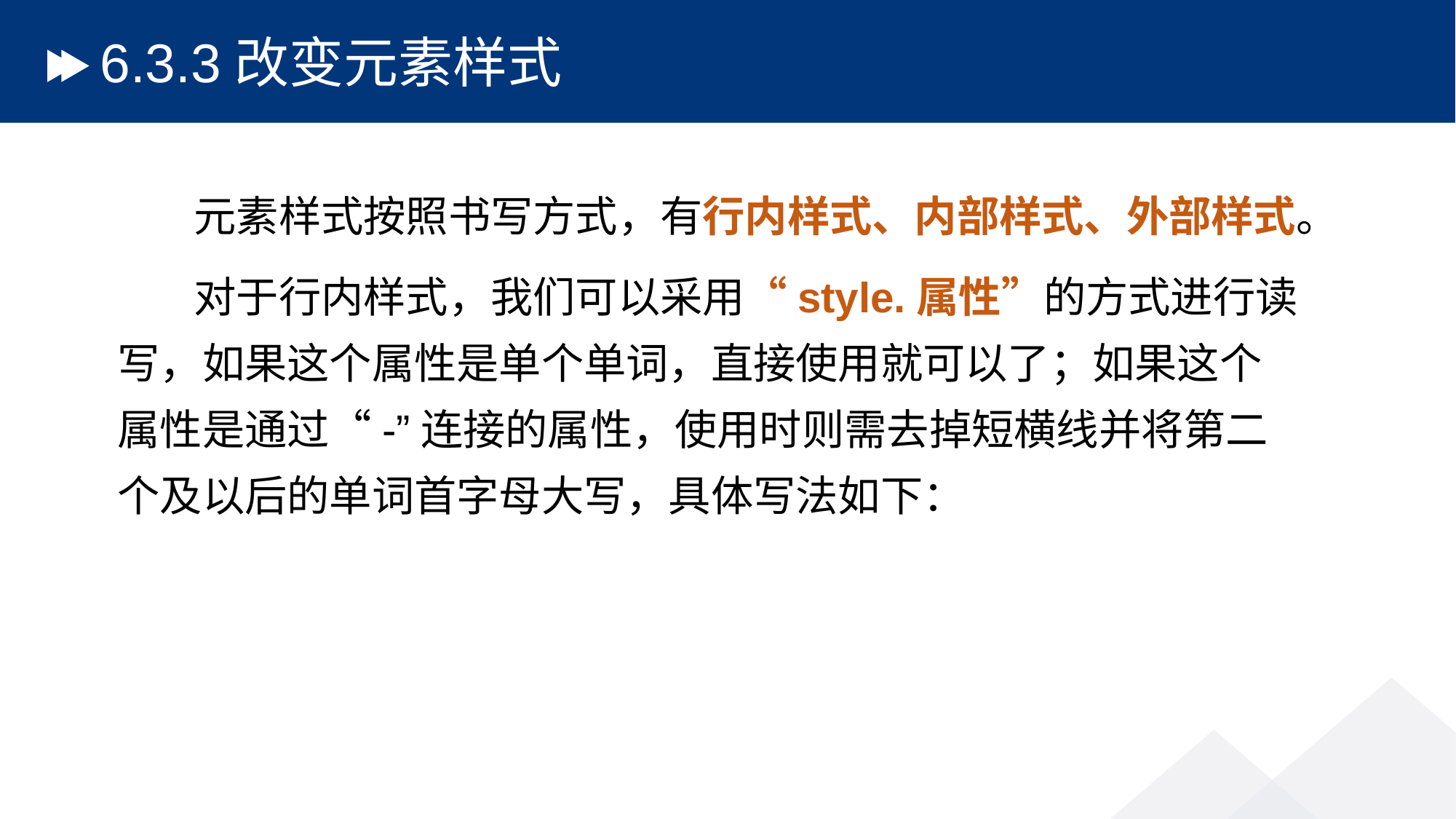

# 6.3.3改变元素样式
       元素样式按照书写方式，有行内样式、内部样式、外部样式。
       对于行内样式，我们可以采用“style.属性”的方式进行读写，如果这个属性是单个单词，直接使用就可以了；如果这个属性是通过“-”连接的属性，使用时则需去掉短横线并将第二个及以后的单词首字母大写，具体写法如下：